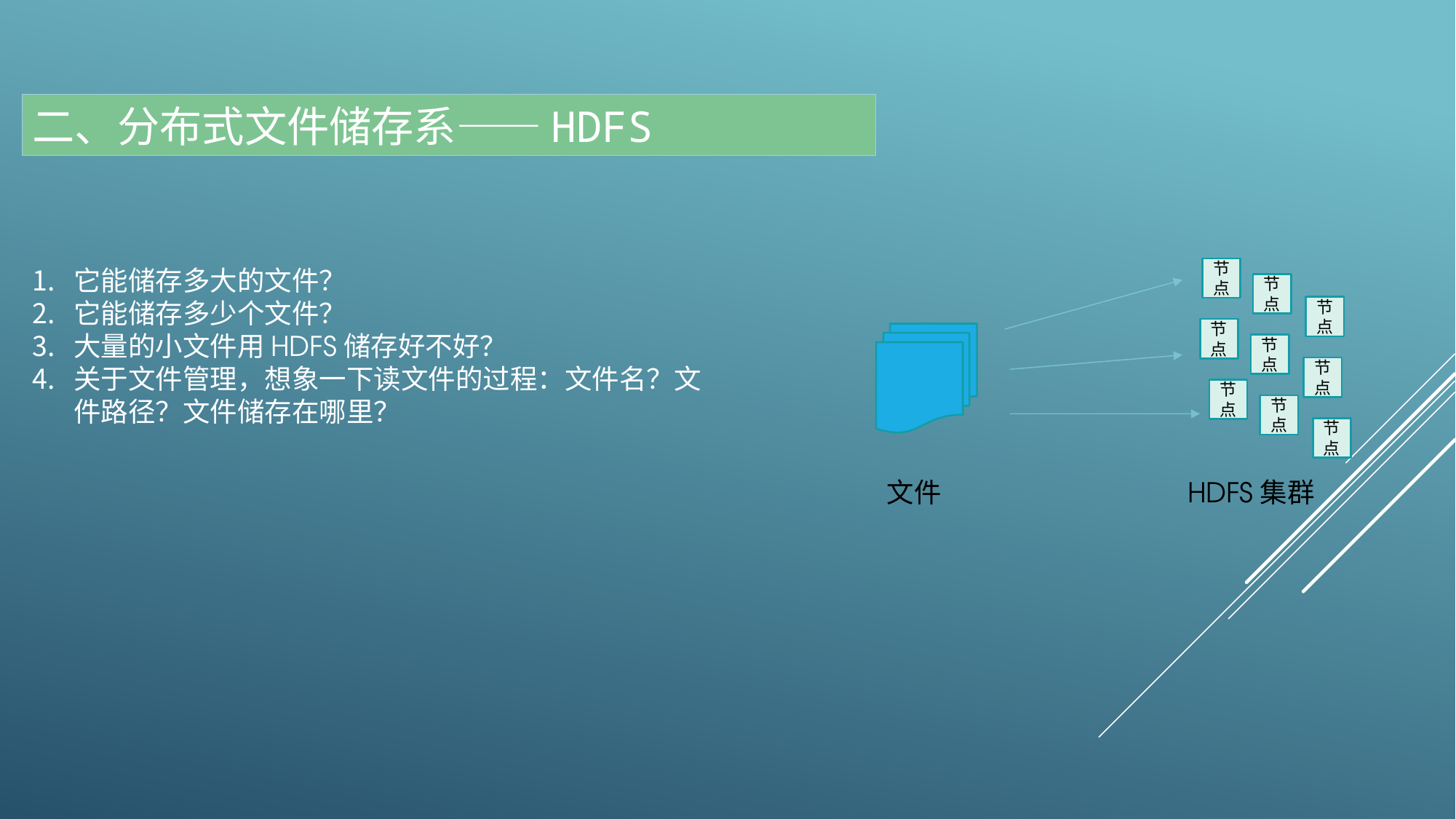

二、分布式文件储存系——HDFS
它能储存多大的文件？
它能储存多少个文件？
大量的小文件用HDFS储存好不好？
关于文件管理，想象一下读文件的过程：文件名？文件路径？文件储存在哪里？

节点
节点
节点
节点

节点
节点
节点
节点
节点
文件
HDFS集群